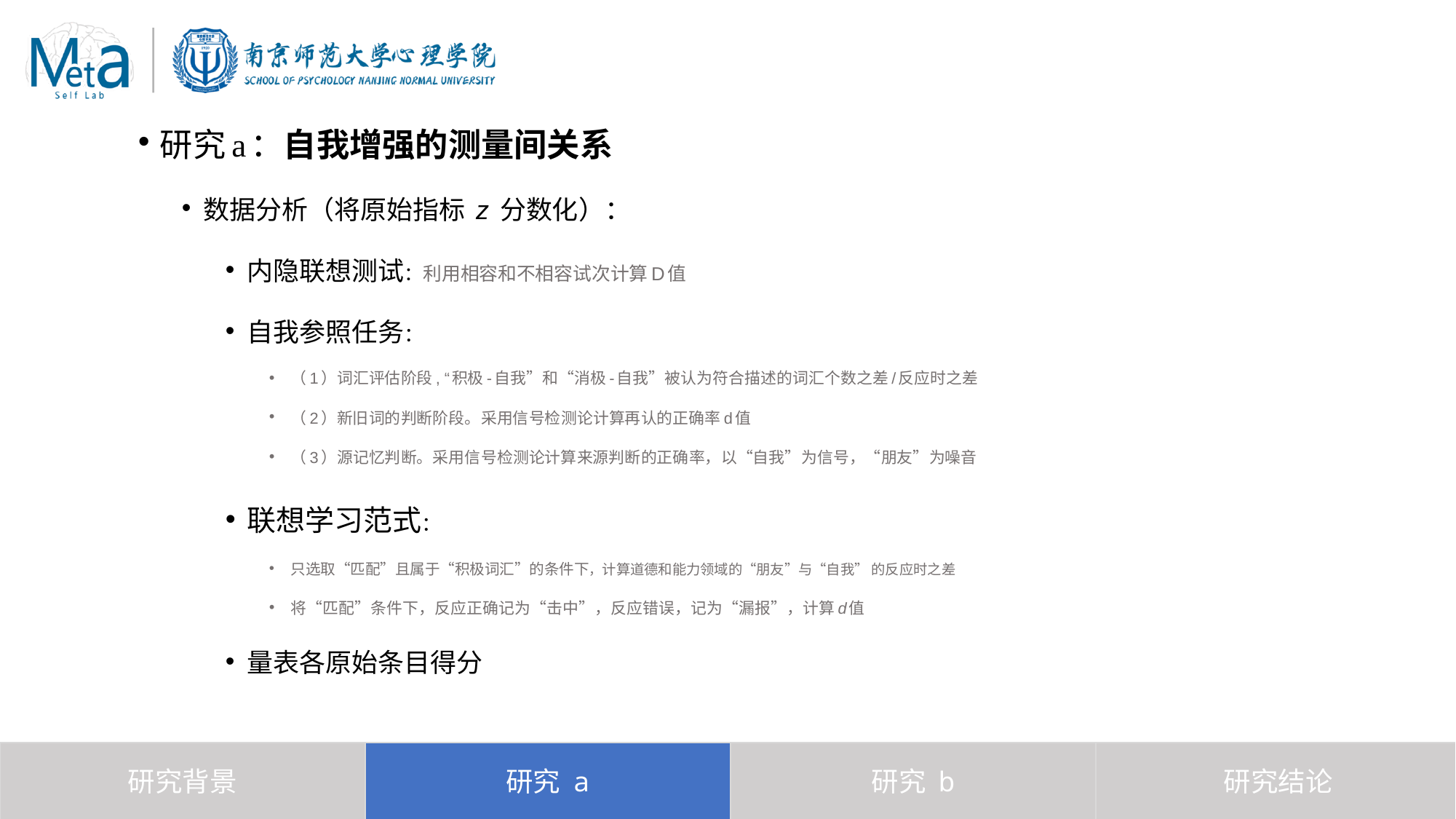

研究a：自我增强的测量间关系
数据分析（将原始指标 z 分数化）：
内隐联想测试：利用相容和不相容试次计算D值
自我参照任务：
（1）词汇评估阶段, “积极-自我”和“消极-自我”被认为符合描述的词汇个数之差/反应时之差
（2）新旧词的判断阶段。采用信号检测论计算再认的正确率d值
（3）源记忆判断。采用信号检测论计算来源判断的正确率，以“自我”为信号，“朋友”为噪音
联想学习范式：
只选取“匹配”且属于“积极词汇”的条件下，计算道德和能力领域的“朋友”与“自我” 的反应时之差
将“匹配”条件下，反应正确记为“击中”，反应错误，记为“漏报”，计算d值
量表各原始条目得分
研究背景
研究 a
研究 b
研究结论